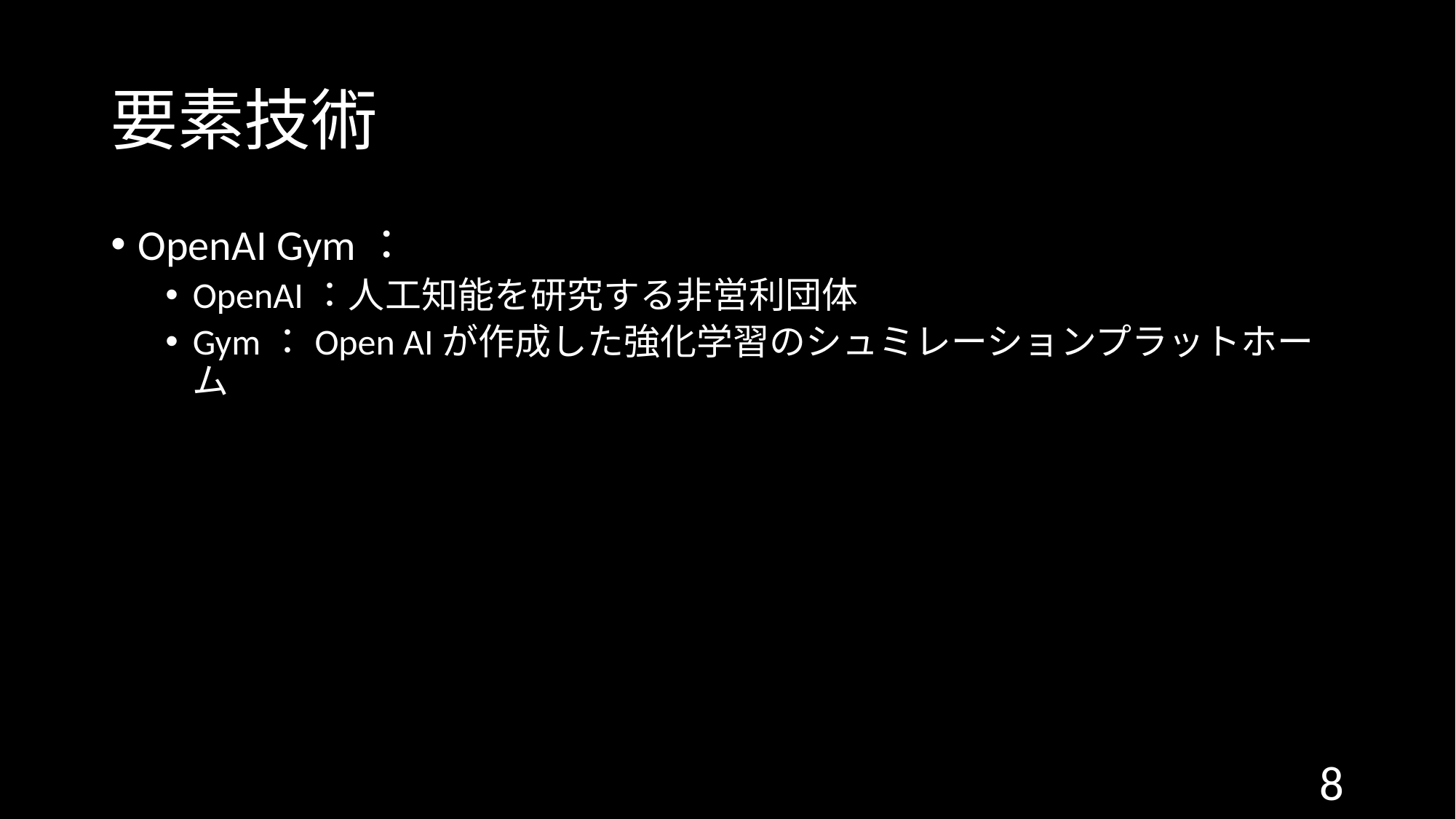

# 要素技術
OpenAI Gym：
OpenAI：人工知能を研究する非営利団体
Gym：Open AIが作成した強化学習のシュミレーションプラットホーム

8